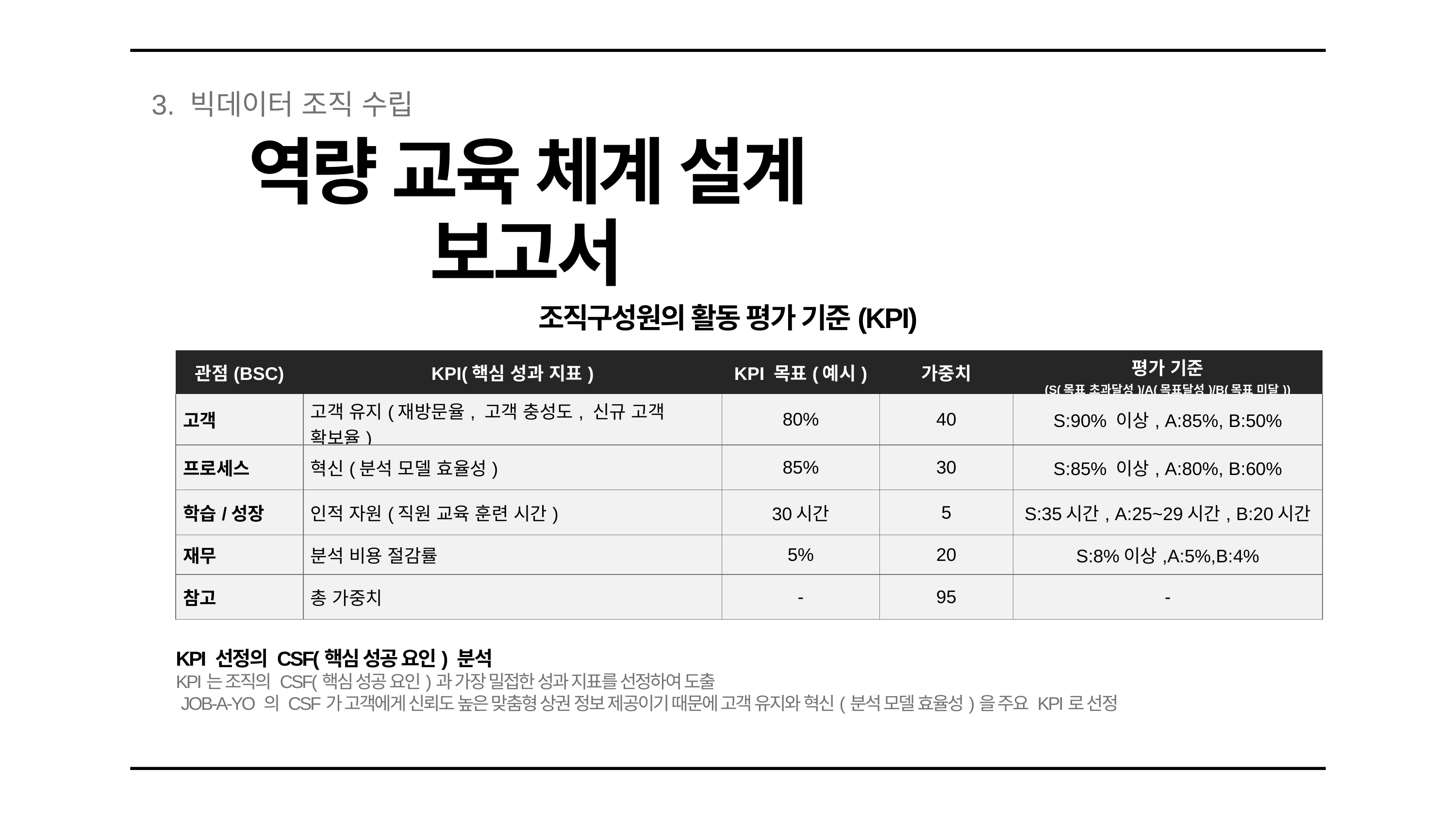

3. 빅데이터 조직 수립
역량 교육 체계 설계 보고서
조직구성원의 활동 평가 기준(KPI)
| 관점(BSC) | KPI(핵심 성과 지표) | KPI 목표(예시) | 가중치 | 평가 기준 (S(목표 초과달성)/A(목표달성)/B(목표 미달)) |
| --- | --- | --- | --- | --- |
| 고객 | 고객 유지(재방문율, 고객 충성도, 신규 고객 확보율) | 80% | 40 | S:90% 이상, A:85%, B:50% |
| 프로세스 | 혁신(분석 모델 효율성) | 85% | 30 | S:85% 이상, A:80%, B:60% |
| 학습/성장 | 인적 자원(직원 교육 훈련 시간) | 30시간 | 5 | S:35시간, A:25~29시간, B:20시간 |
| 재무 | 분석 비용 절감률 | 5% | 20 | S:8%이상,A:5%,B:4% |
| 참고 | 총 가중치 | - | 95 | - |
KPI 선정의 CSF(핵심 성공 요인) 분석
KPI는 조직의 CSF(핵심 성공 요인)과 가장 밀접한 성과 지표를 선정하여 도출
 JOB-A-YO 의 CSF가 고객에게 신뢰도 높은 맞춤형 상권 정보 제공이기 때문에 고객 유지와 혁신(분석 모델 효율성)을 주요 KPI로 선정